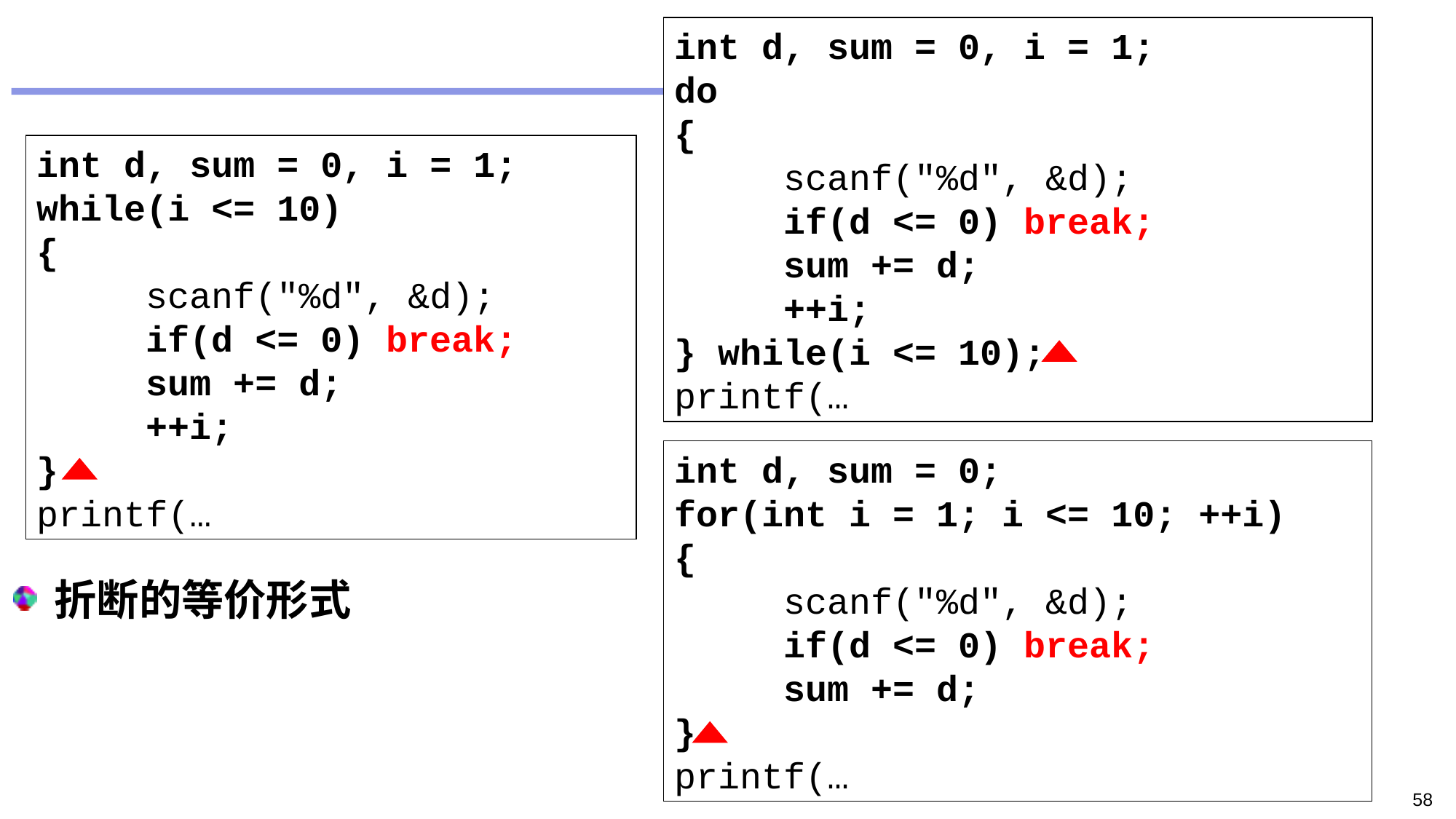

#
int d, sum = 0, i = 1;
do
{
	scanf("%d", &d);
	if(d <= 0) break;
	sum += d;
	++i;
} while(i <= 10);
printf(…
int d, sum = 0, i = 1;
while(i <= 10)
{
	scanf("%d", &d);
	if(d <= 0) break;
	sum += d;
	++i;
}
printf(…

int d, sum = 0;
for(int i = 1; i <= 10; ++i)
{
	scanf("%d", &d);
	if(d <= 0) break;
	sum += d;
}
printf(…

折断的等价形式

58